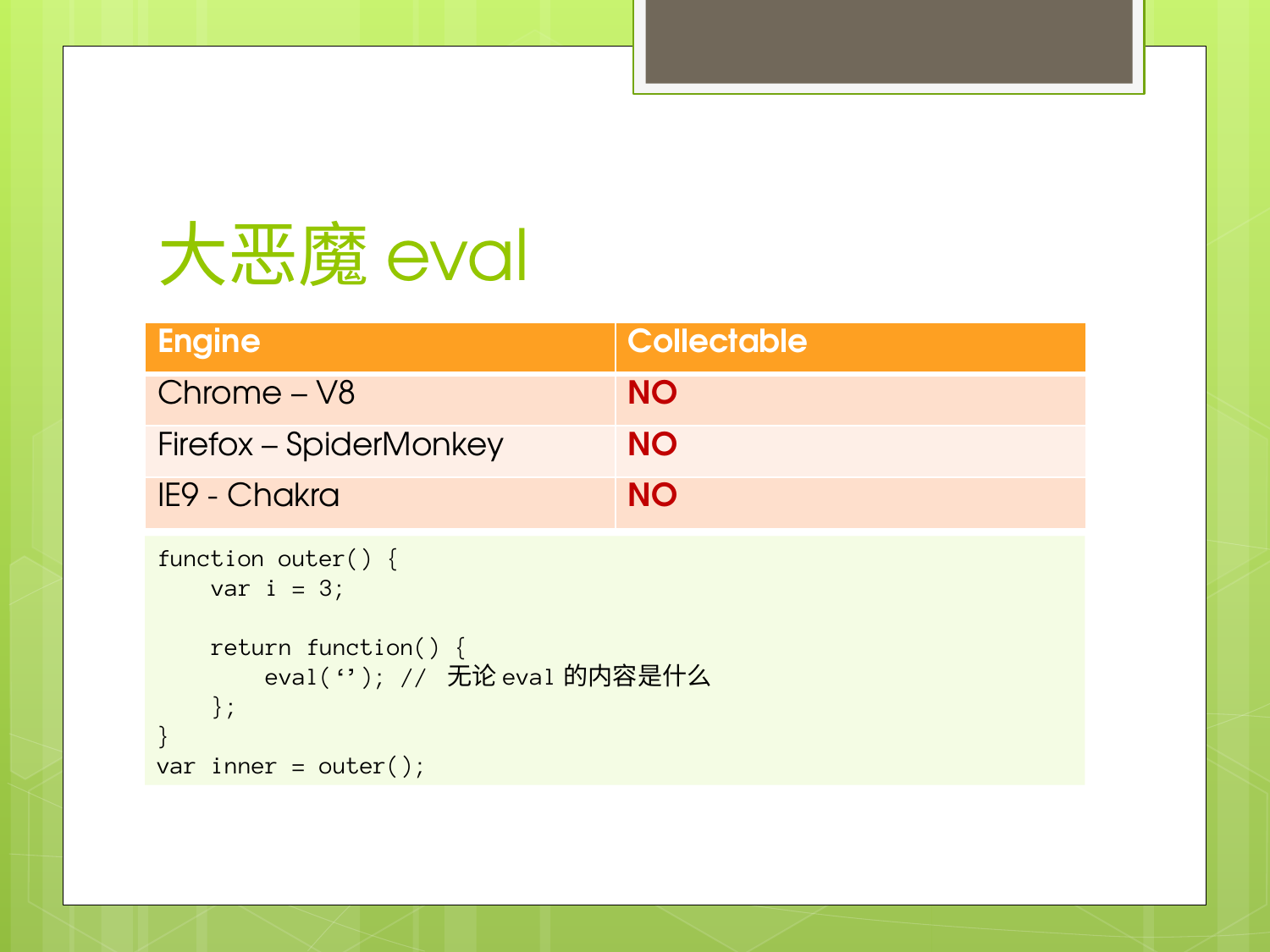

# 大恶魔eval
| Engine | Collectable |
| --- | --- |
| Chrome – V8 | NO |
| Firefox – SpiderMonkey | NO |
| IE9 - Chakra | NO |
function outer() {
    var i = 3;

    return function() {
        eval(‘’); // 无论eval的内容是什么
    };
}
var inner = outer();